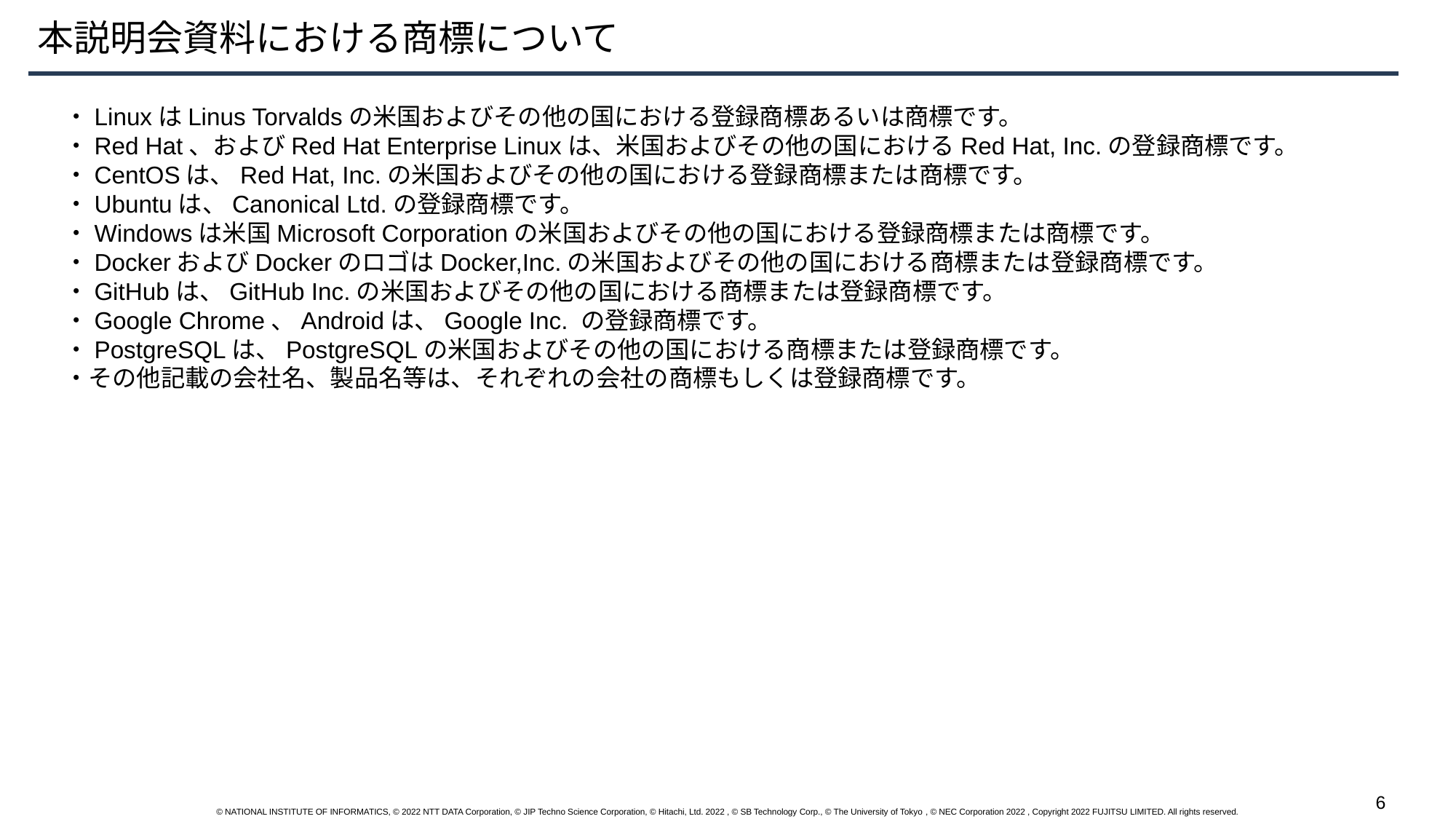

本説明会資料における商標について
・LinuxはLinus Torvaldsの米国およびその他の国における登録商標あるいは商標です。
・Red Hat、およびRed Hat Enterprise Linuxは、米国およびその他の国におけるRed Hat, Inc.の登録商標です。
・CentOSは、Red Hat, Inc.の米国およびその他の国における登録商標または商標です。
・Ubuntuは、Canonical Ltd.の登録商標です。
・Windowsは米国Microsoft Corporationの米国およびその他の国における登録商標または商標です。
・DockerおよびDockerのロゴはDocker,Inc.の米国およびその他の国における商標または登録商標です。
・GitHubは、GitHub Inc.の米国およびその他の国における商標または登録商標です。
・Google Chrome、Androidは、Google Inc. の登録商標です。
・PostgreSQLは、PostgreSQLの米国およびその他の国における商標または登録商標です。
・その他記載の会社名、製品名等は、それぞれの会社の商標もしくは登録商標です。